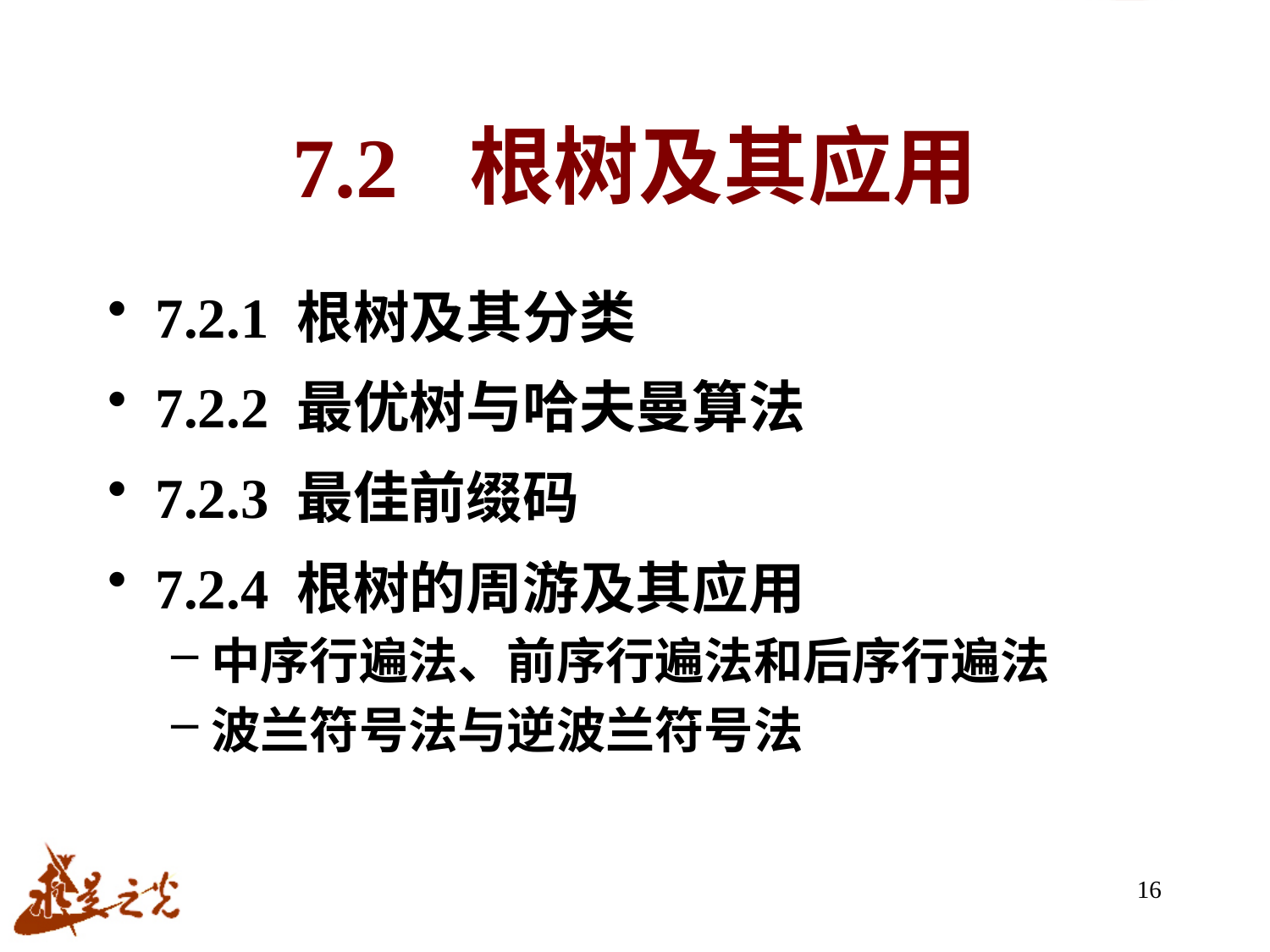

# 7.2 根树及其应用
7.2.1 根树及其分类
7.2.2 最优树与哈夫曼算法
7.2.3 最佳前缀码
7.2.4 根树的周游及其应用
中序行遍法、前序行遍法和后序行遍法
波兰符号法与逆波兰符号法
16